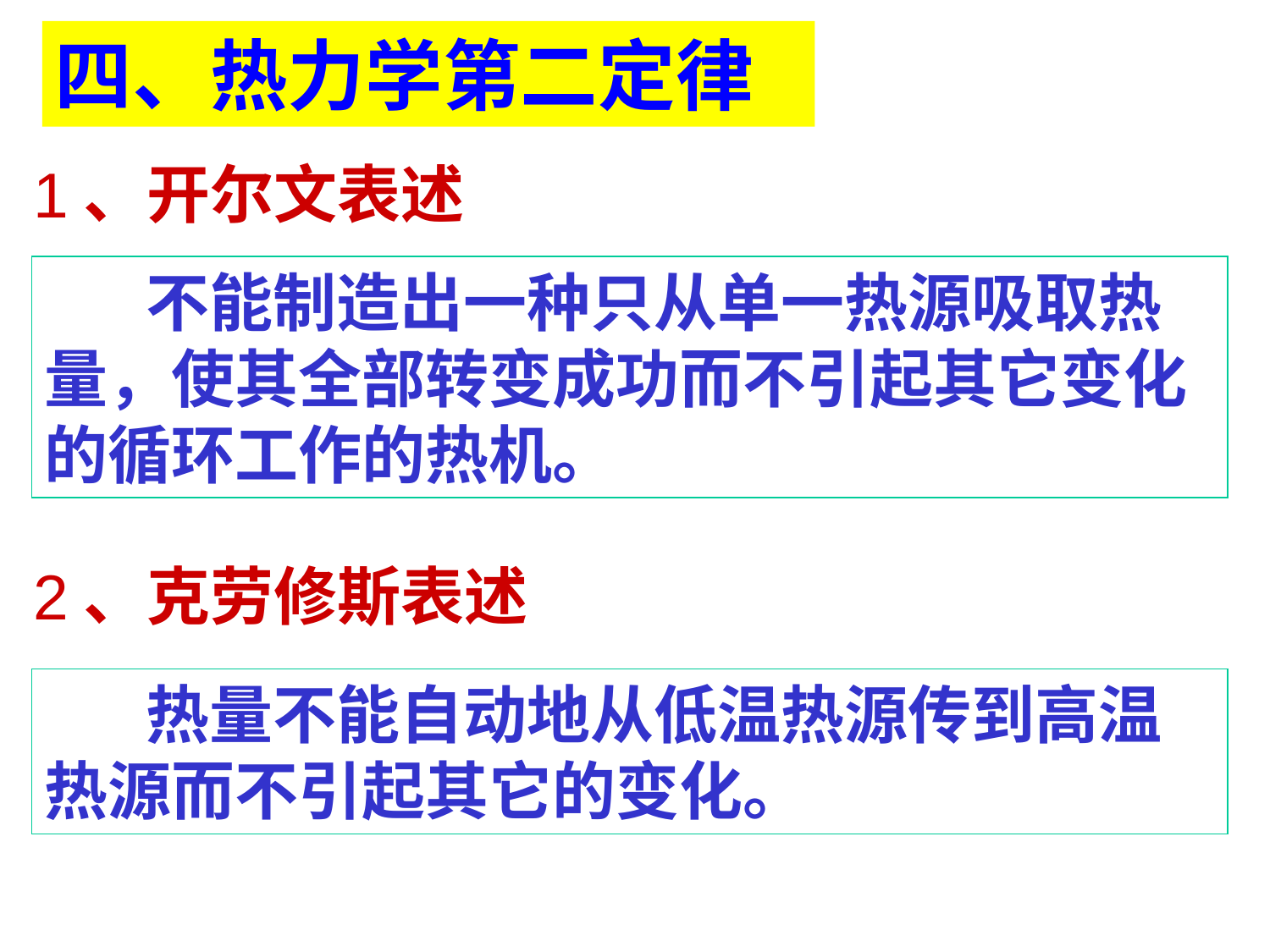

四、热力学第二定律
1、开尔文表述
      不能制造出一种只从单一热源吸取热量，使其全部转变成功而不引起其它变化的循环工作的热机。
2、克劳修斯表述
      热量不能自动地从低温热源传到高温热源而不引起其它的变化。